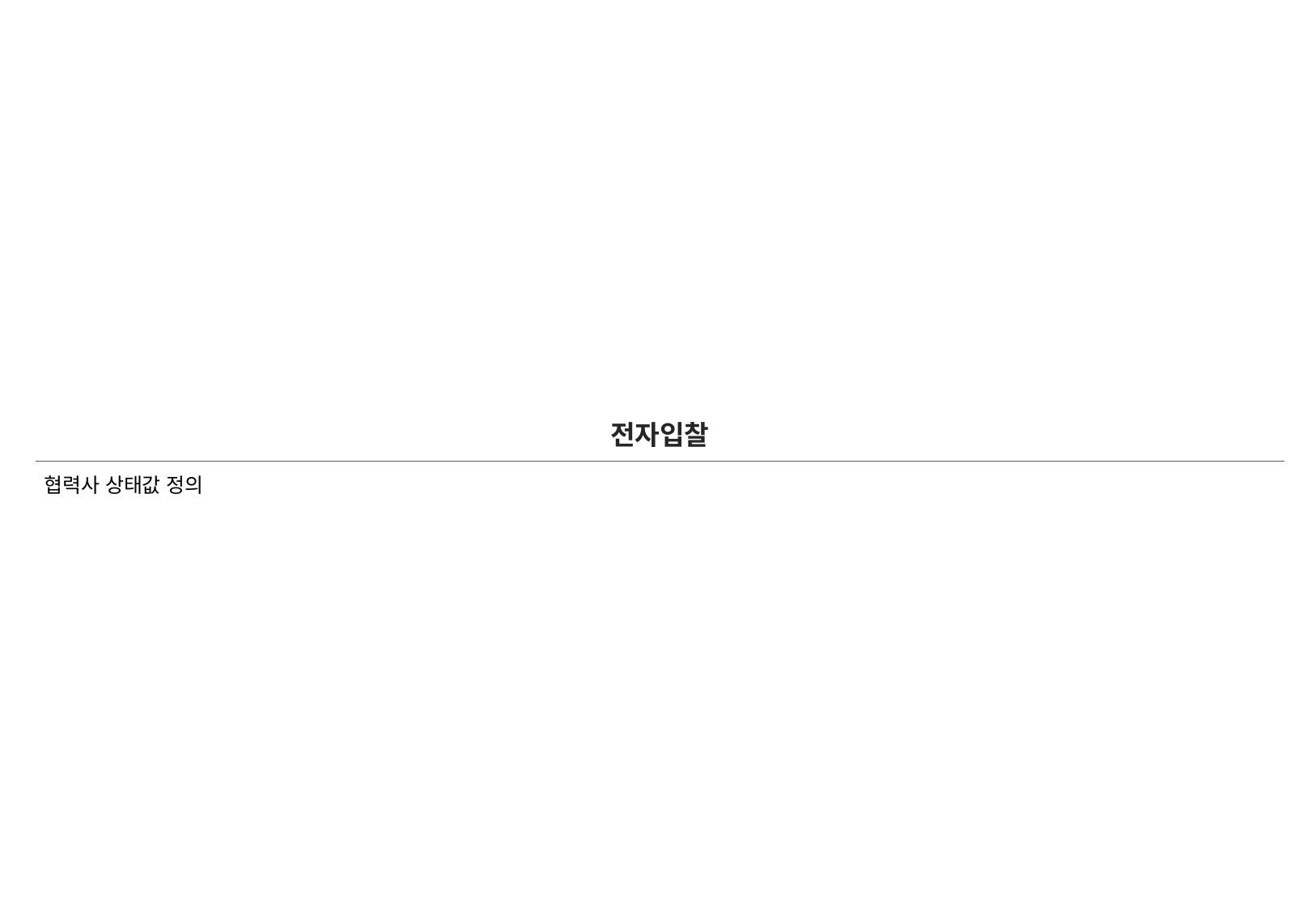

| 전자입찰 |
| --- |
| 협력사 상태값 정의 |